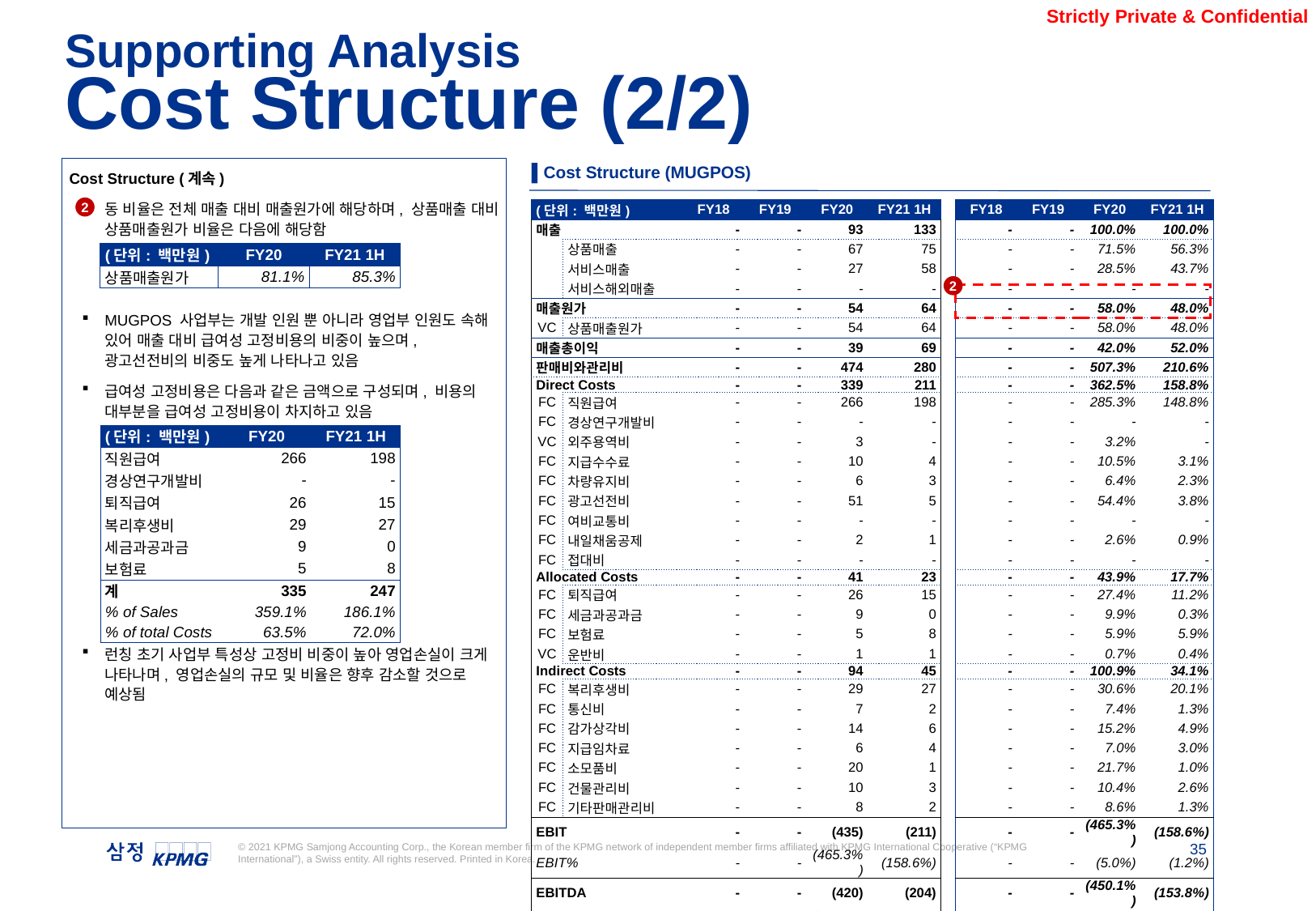

Supporting Analysis
Cost Structure (2/2)
▌Cost Structure (MUGPOS)

Cost Structure (계속)
동 비율은 전체 매출 대비 매출원가에 해당하며, 상품매출 대비 상품매출원가 비율은 다음에 해당함

MUGPOS 사업부는 개발 인원 뿐 아니라 영업부 인원도 속해 있어 매출 대비 급여성 고정비용의 비중이 높으며, 광고선전비의 비중도 높게 나타나고 있음
급여성 고정비용은 다음과 같은 금액으로 구성되며, 비용의 대부분을 급여성 고정비용이 차지하고 있음

런칭 초기 사업부 특성상 고정비 비중이 높아 영업손실이 크게 나타나며, 영업손실의 규모 및 비율은 향후 감소할 것으로 예상됨
2
| (단위: 백만원) |  | FY18 | FY19 | FY20 | FY21 1H |  | FY18 | FY19 | FY20 | FY21 1H |
| --- | --- | --- | --- | --- | --- | --- | --- | --- | --- | --- |
| 매출 |  | - | - | 93 | 133 |  | - | - | 100.0% | 100.0% |
|  | 상품매출 | - | - | 67 | 75 |  | - | - | 71.5% | 56.3% |
|  | 서비스매출 | - | - | 27 | 58 |  | - | - | 28.5% | 43.7% |
|  | 서비스해외매출 | - | - | - | - |  | - | - | - | - |
| 매출원가 |  | - | - | 54 | 64 |  | - | - | 58.0% | 48.0% |
| VC | 상품매출원가 | - | - | 54 | 64 |  | - | - | 58.0% | 48.0% |
| 매출총이익 |  | - | - | 39 | 69 |  | - | - | 42.0% | 52.0% |
| 판매비와관리비 |  | - | - | 474 | 280 |  | - | - | 507.3% | 210.6% |
| Direct Costs |  | - | - | 339 | 211 |  | - | - | 362.5% | 158.8% |
| FC | 직원급여 | - | - | 266 | 198 |  | - | - | 285.3% | 148.8% |
| FC | 경상연구개발비 | - | - | - | - |  | - | - | - | - |
| VC | 외주용역비 | - | - | 3 | - |  | - | - | 3.2% | - |
| FC | 지급수수료 | - | - | 10 | 4 |  | - | - | 10.5% | 3.1% |
| FC | 차량유지비 | - | - | 6 | 3 |  | - | - | 6.4% | 2.3% |
| FC | 광고선전비 | - | - | 51 | 5 |  | - | - | 54.4% | 3.8% |
| FC | 여비교통비 | - | - | - | - |  | - | - | - | - |
| FC | 내일채움공제 | - | - | 2 | 1 |  | - | - | 2.6% | 0.9% |
| FC | 접대비 | - | - | - | - |  | - | - | - | - |
| Allocated Costs |  | - | - | 41 | 23 |  | - | - | 43.9% | 17.7% |
| FC | 퇴직급여 | - | - | 26 | 15 |  | - | - | 27.4% | 11.2% |
| FC | 세금과공과금 | - | - | 9 | 0 |  | - | - | 9.9% | 0.3% |
| FC | 보험료 | - | - | 5 | 8 |  | - | - | 5.9% | 5.9% |
| VC | 운반비 | - | - | 1 | 1 |  | - | - | 0.7% | 0.4% |
| Indirect Costs |  | - | - | 94 | 45 |  | - | - | 100.9% | 34.1% |
| FC | 복리후생비 | - | - | 29 | 27 |  | - | - | 30.6% | 20.1% |
| FC | 통신비 | - | - | 7 | 2 |  | - | - | 7.4% | 1.3% |
| FC | 감가상각비 | - | - | 14 | 6 |  | - | - | 15.2% | 4.9% |
| FC | 지급임차료 | - | - | 6 | 4 |  | - | - | 7.0% | 3.0% |
| FC | 소모품비 | - | - | 20 | 1 |  | - | - | 21.7% | 1.0% |
| FC | 건물관리비 | - | - | 10 | 3 |  | - | - | 10.4% | 2.6% |
| FC | 기타판매관리비 | - | - | 8 | 2 |  | - | - | 8.6% | 1.3% |
| EBIT |  | - | - | (435) | (211) |  | - | - | (465.3%) | (158.6%) |
| EBIT% |  | - | - | (465.3%) | (158.6%) |  | - | - | (5.0%) | (1.2%) |
| EBITDA |  | - | - | (420) | (204) |  | - | - | (450.1%) | (153.8%) |
| EBITDA% |  | - | - | (450.1%) | (153.8%) |  | - | - | (4.8%) | (1.2%) |
| VC |  | - | - | 58 | 64 |  | - | - | 10.9% | 18.7% |
| FC |  | - | - | 470 | 279 |  | - | - | 89.1% | 81.3% |
| (단위: 백만원) | FY20 | FY21 1H |
| --- | --- | --- |
| 상품매출원가 | 81.1% | 85.3% |
2

| (단위: 백만원) | FY20 | FY21 1H |
| --- | --- | --- |
| 직원급여 | 266 | 198 |
| 경상연구개발비 | - | - |
| 퇴직급여 | 26 | 15 |
| 복리후생비 | 29 | 27 |
| 세금과공과금 | 9 | 0 |
| 보험료 | 5 | 8 |
| 계 | 335 | 247 |
| % of Sales | 359.1% | 186.1% |
| % of total Costs | 63.5% | 72.0% |